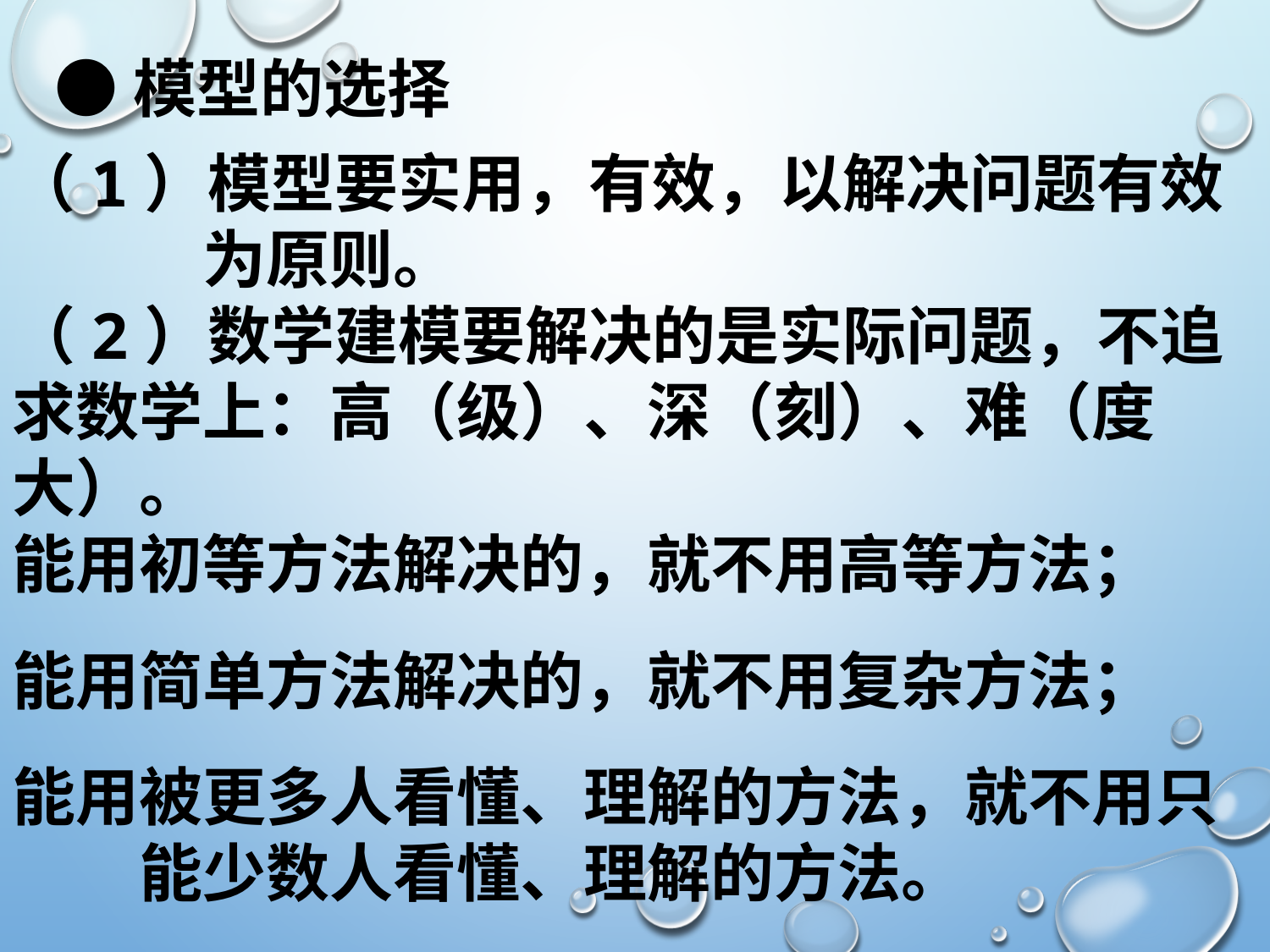

●模型的选择
（1）模型要实用，有效，以解决问题有效　　　为原则。
（2）数学建模要解决的是实际问题，不追求数学上：高（级）、深（刻）、难（度大）。
能用初等方法解决的，就不用高等方法；
能用简单方法解决的，就不用复杂方法；
能用被更多人看懂、理解的方法，就不用只　　能少数人看懂、理解的方法。